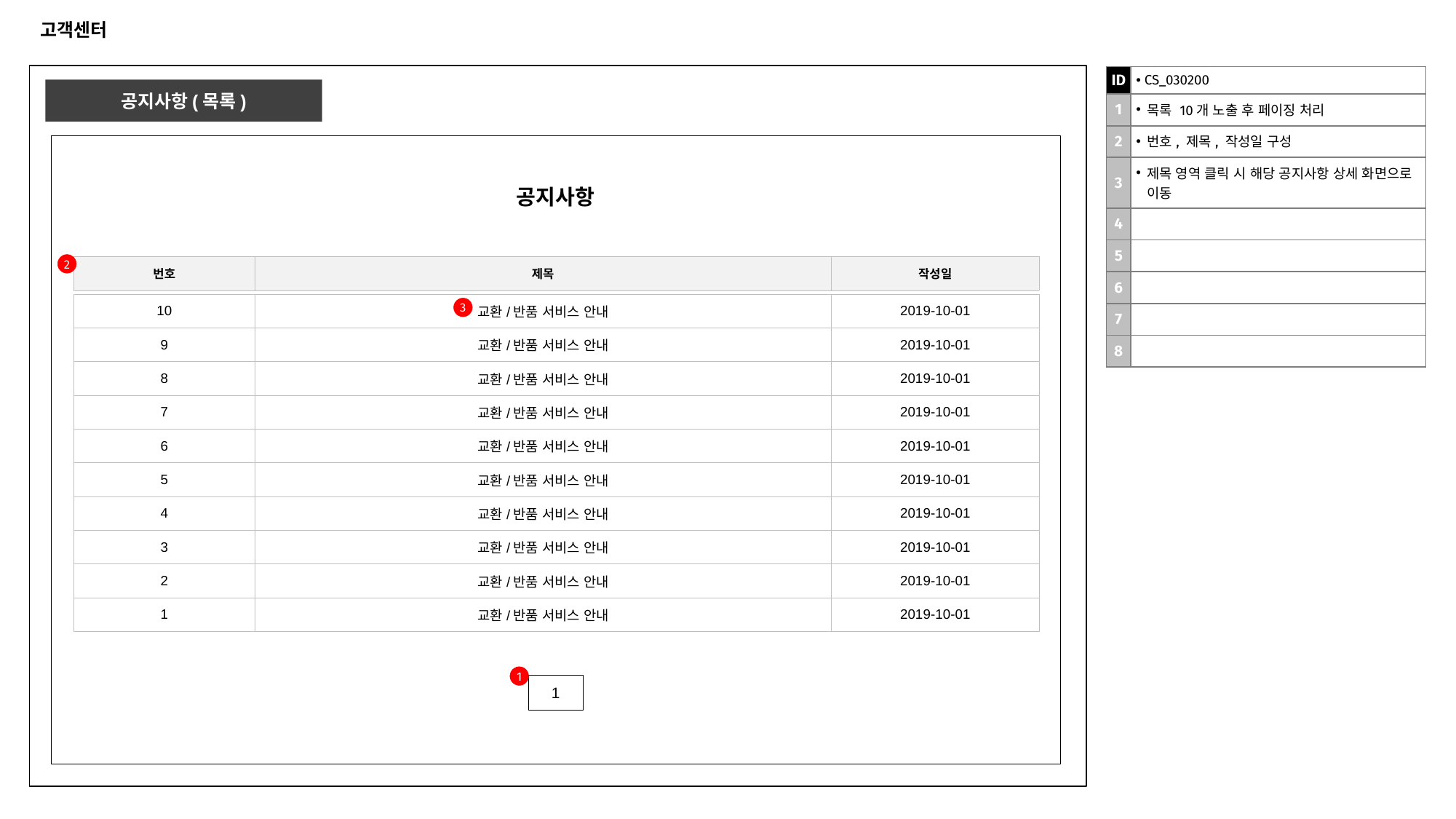

# 고객센터

| ID | CS\_030200 |
| --- | --- |
| 1 | 목록 10개 노출 후 페이징 처리 |
| 2 | 번호, 제목, 작성일 구성 |
| 3 | 제목 영역 클릭 시 해당 공지사항 상세 화면으로 이동 |
| 4 |  |
| 5 |  |
| 6 |  |
| 7 |  |
| 8 |  |
공지사항(목록)

공지사항
2
| 번호 | 제목 | 작성일 |
| --- | --- | --- |
| 10 | 교환/반품 서비스 안내 | 2019-10-01 |
| --- | --- | --- |
| 9 | 교환/반품 서비스 안내 | 2019-10-01 |
| 8 | 교환/반품 서비스 안내 | 2019-10-01 |
| 7 | 교환/반품 서비스 안내 | 2019-10-01 |
| 6 | 교환/반품 서비스 안내 | 2019-10-01 |
| 5 | 교환/반품 서비스 안내 | 2019-10-01 |
| 4 | 교환/반품 서비스 안내 | 2019-10-01 |
| 3 | 교환/반품 서비스 안내 | 2019-10-01 |
| 2 | 교환/반품 서비스 안내 | 2019-10-01 |
| 1 | 교환/반품 서비스 안내 | 2019-10-01 |
3
1
1